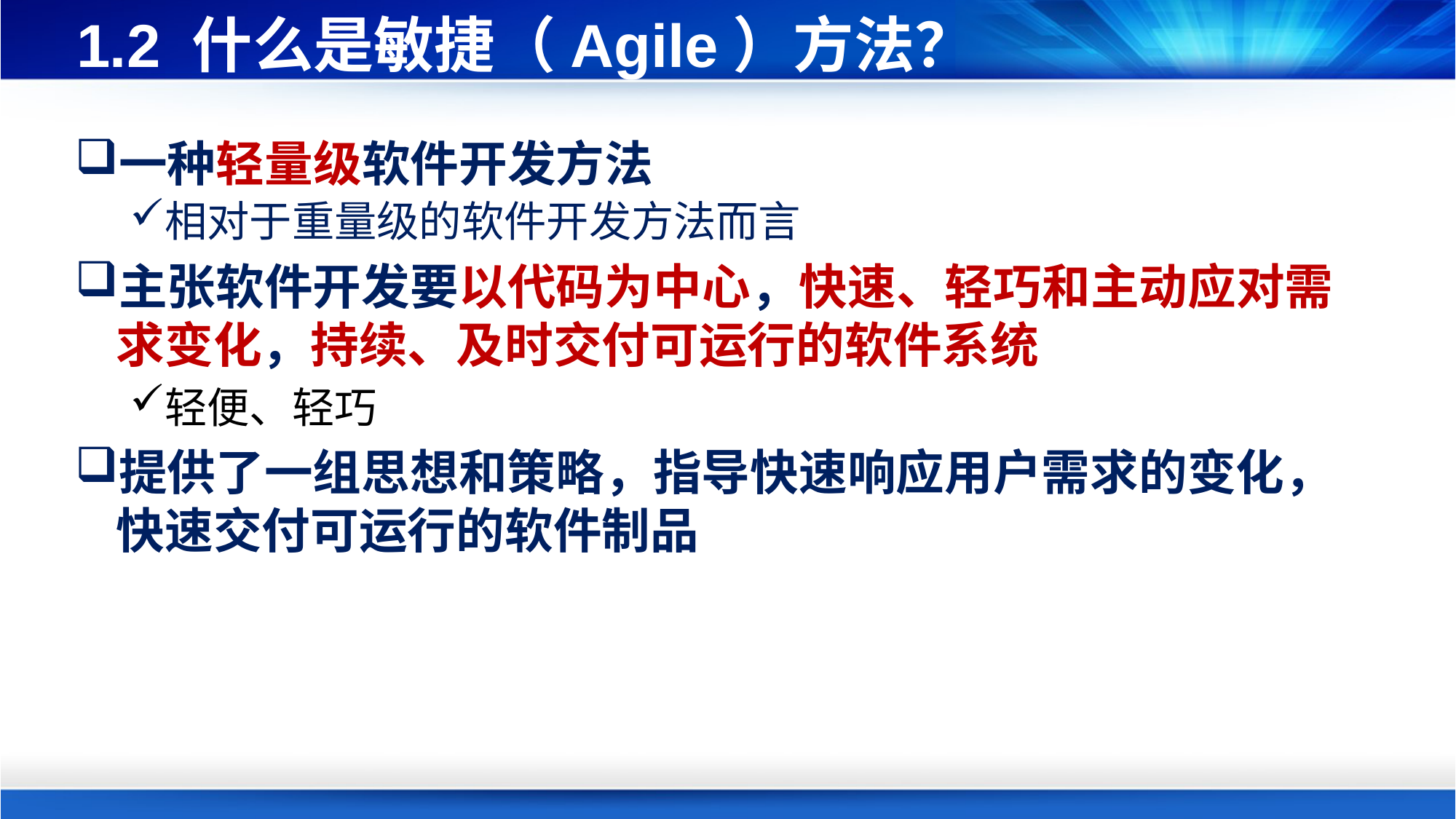

# 1.2 什么是敏捷（Agile）方法？
一种轻量级软件开发方法
相对于重量级的软件开发方法而言
主张软件开发要以代码为中心，快速、轻巧和主动应对需求变化，持续、及时交付可运行的软件系统
轻便、轻巧
提供了一组思想和策略，指导快速响应用户需求的变化，快速交付可运行的软件制品